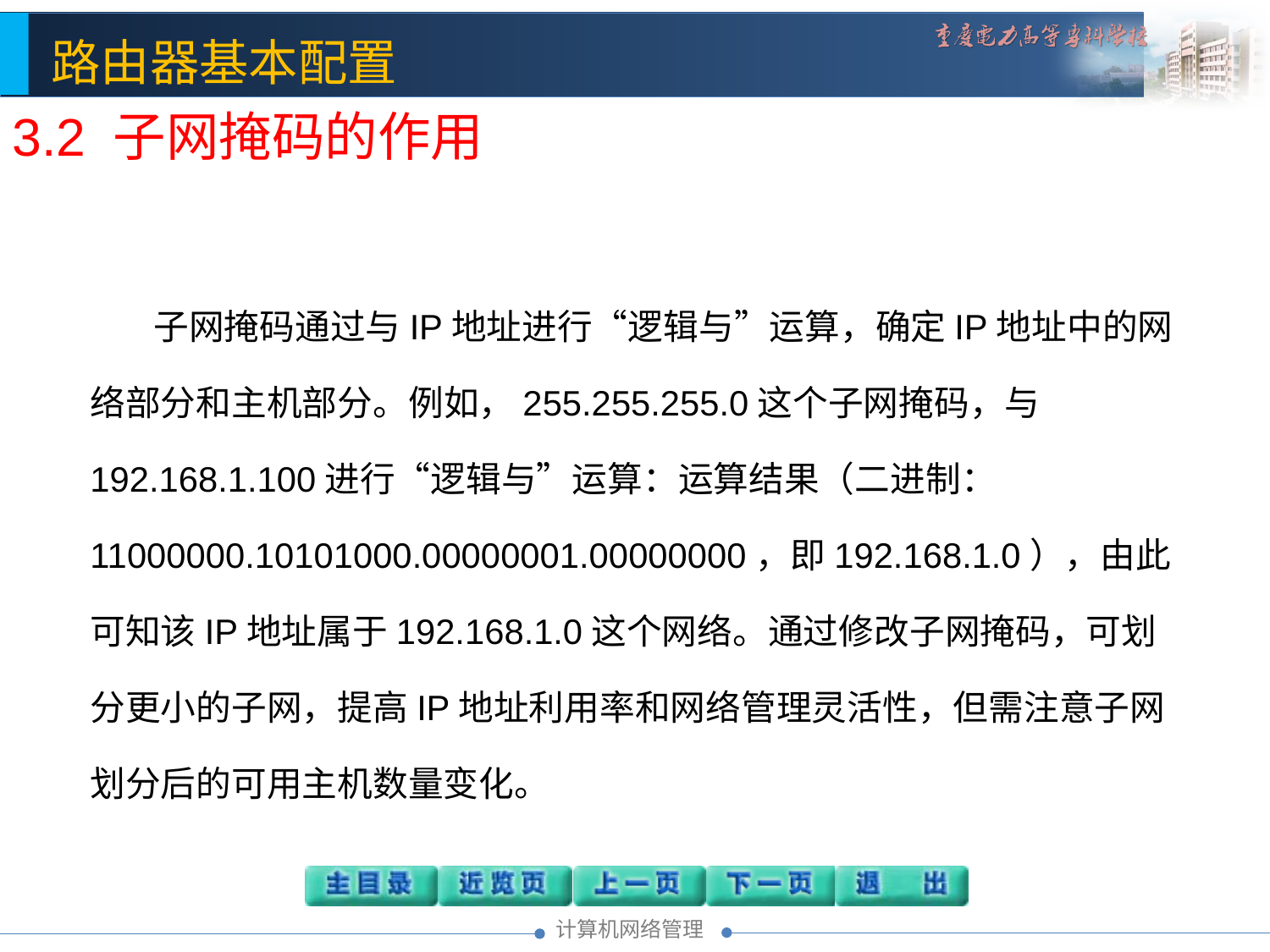

3.2 子网掩码的作用
子网掩码通过与IP地址进行“逻辑与”运算，确定IP地址中的网络部分和主机部分。例如，255.255.255.0这个子网掩码，与 192.168.1.100进行“逻辑与”运算：运算结果（二进制：11000000.10101000.00000001.00000000，即192.168.1.0），由此可知该IP地址属于192.168.1.0这个网络。通过修改子网掩码，可划分更小的子网，提高IP地址利用率和网络管理灵活性，但需注意子网划分后的可用主机数量变化。